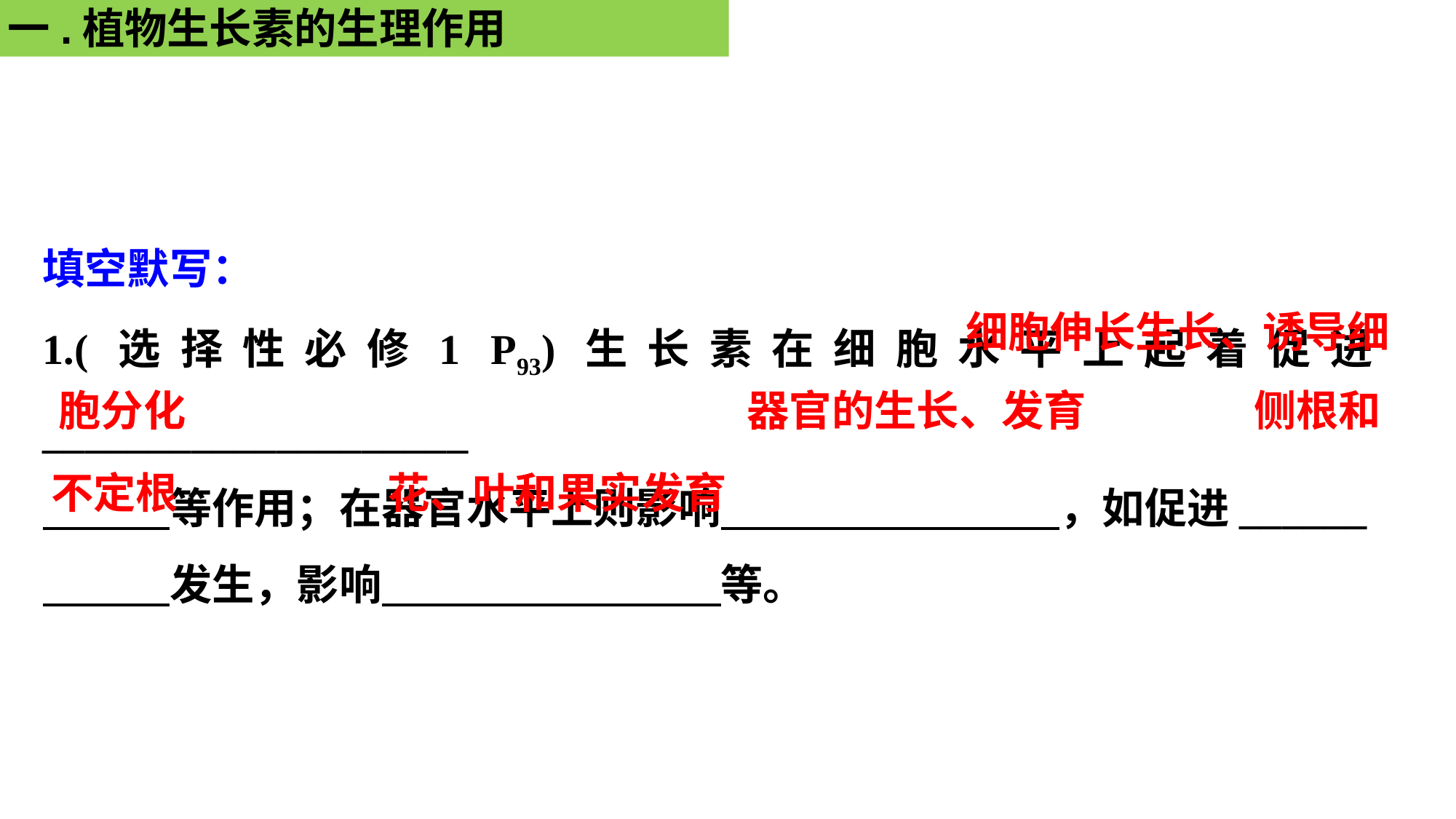

一.植物生长素的生理作用
填空默写：
1.(选择性必修1 P93)生长素在细胞水平上起着促进____________________
　　　等作用；在器官水平上则影响　　　　　　　　，如促进______
　　　发生，影响　　　　　　　　等。
细胞伸长生长、诱导细
器官的生长、发育
胞分化
侧根和
花、叶和果实发育
不定根